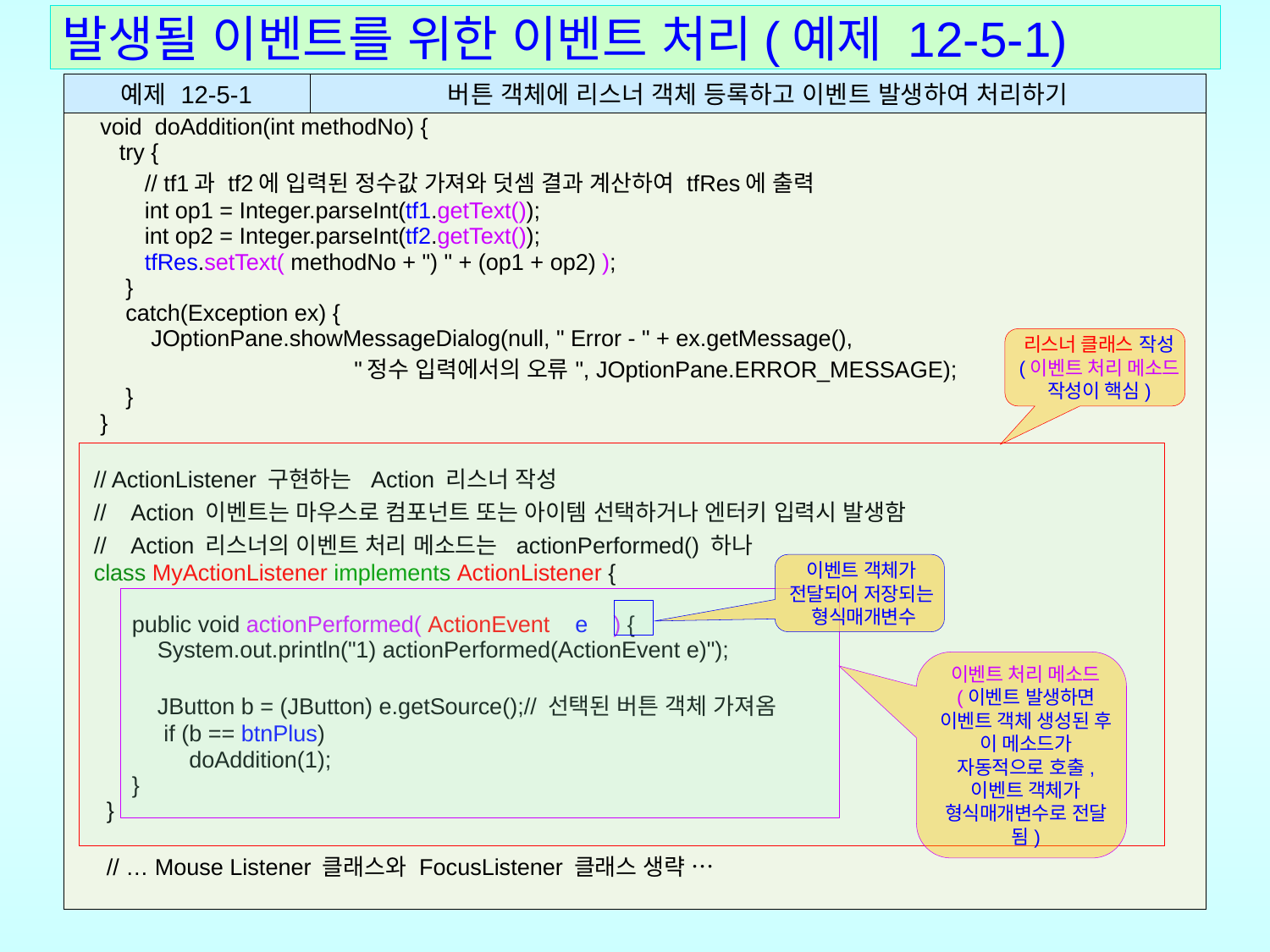

# 발생될 이벤트를 위한 이벤트 처리(예제 12-5-1)
| 예제 12-5-1 | 버튼 객체에 리스너 객체 등록하고 이벤트 발생하여 처리하기 |
| --- | --- |
| void doAddition(int methodNo) { try { // tf1과 tf2에 입력된 정수값 가져와 덧셈 결과 계산하여 tfRes에 출력 int op1 = Integer.parseInt(tf1.getText()); int op2 = Integer.parseInt(tf2.getText()); tfRes.setText( methodNo + ") " + (op1 + op2) ); } catch(Exception ex) { JOptionPane.showMessageDialog(null, " Error - " + ex.getMessage(), "정수 입력에서의 오류", JOptionPane.ERROR\_MESSAGE); } } // ActionListener 구현하는 Action 리스너 작성 // Action 이벤트는 마우스로 컴포넌트 또는 아이템 선택하거나 엔터키 입력시 발생함 // Action 리스너의 이벤트 처리 메소드는 actionPerformed() 하나 class MyActionListener implements ActionListener { public void actionPerformed( ActionEvent e ) { System.out.println("1) actionPerformed(ActionEvent e)"); JButton b = (JButton) e.getSource();// 선택된 버튼 객체 가져옴 if (b == btnPlus) doAddition(1); } } // … Mouse Listener 클래스와 FocusListener 클래스 생략 … |  |
리스너 클래스 작성
(이벤트 처리 메소드 작성이 핵심)

이벤트 객체가
전달되어 저장되는
형식매개변수

이벤트 처리 메소드
(이벤트 발생하면 이벤트 객체 생성된 후 이 메소드가 자동적으로 호출, 이벤트 객체가 형식매개변수로 전달됨)